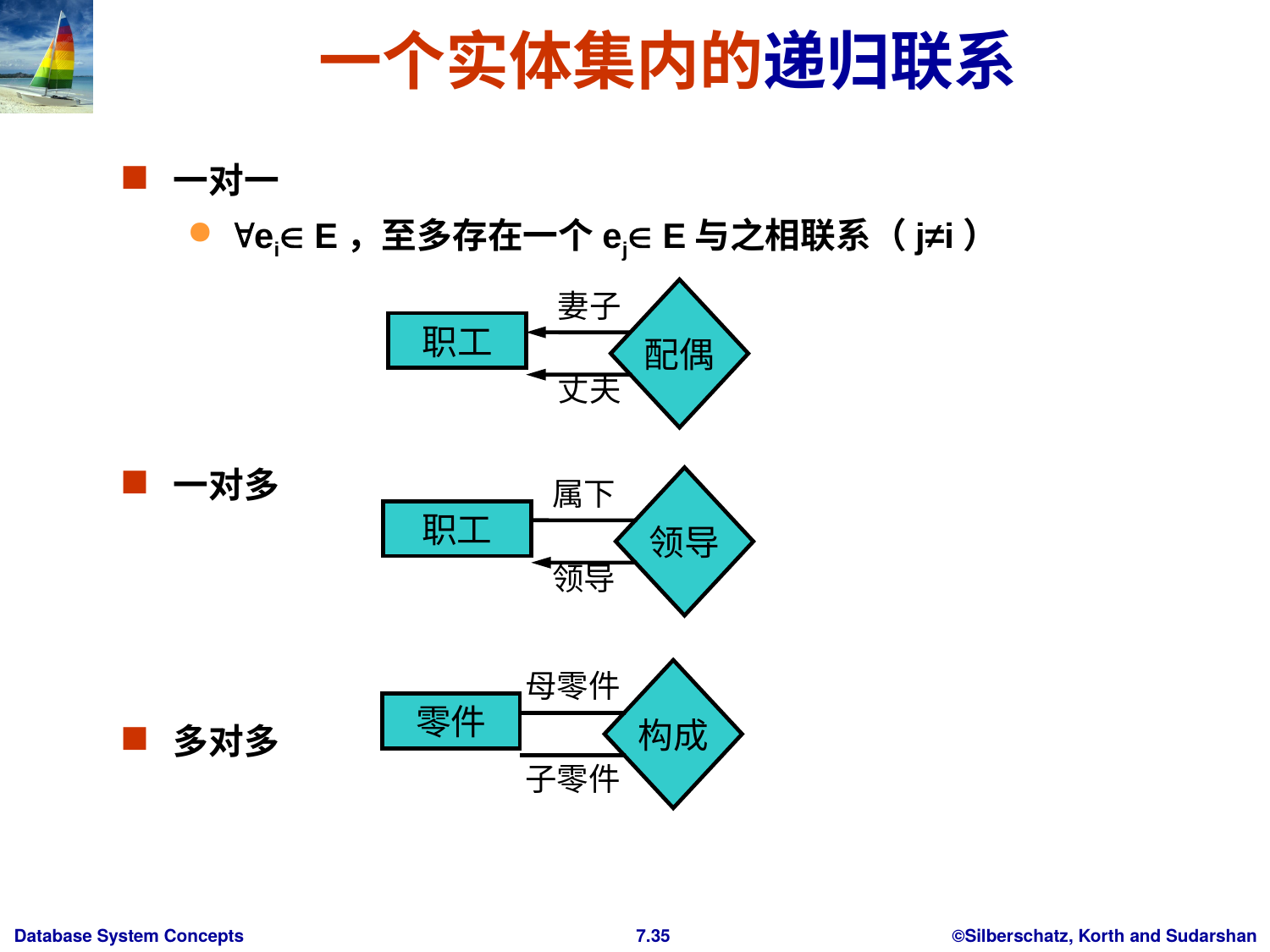

# 一个实体集内的递归联系
一对一
∀ei∈ E，至多存在一个ej∈ E与之相联系（j≠i）

一对多

多对多
妻子
配偶
职工

丈夫

属下
领导
职工

领导

母零件
构成
零件

子零件